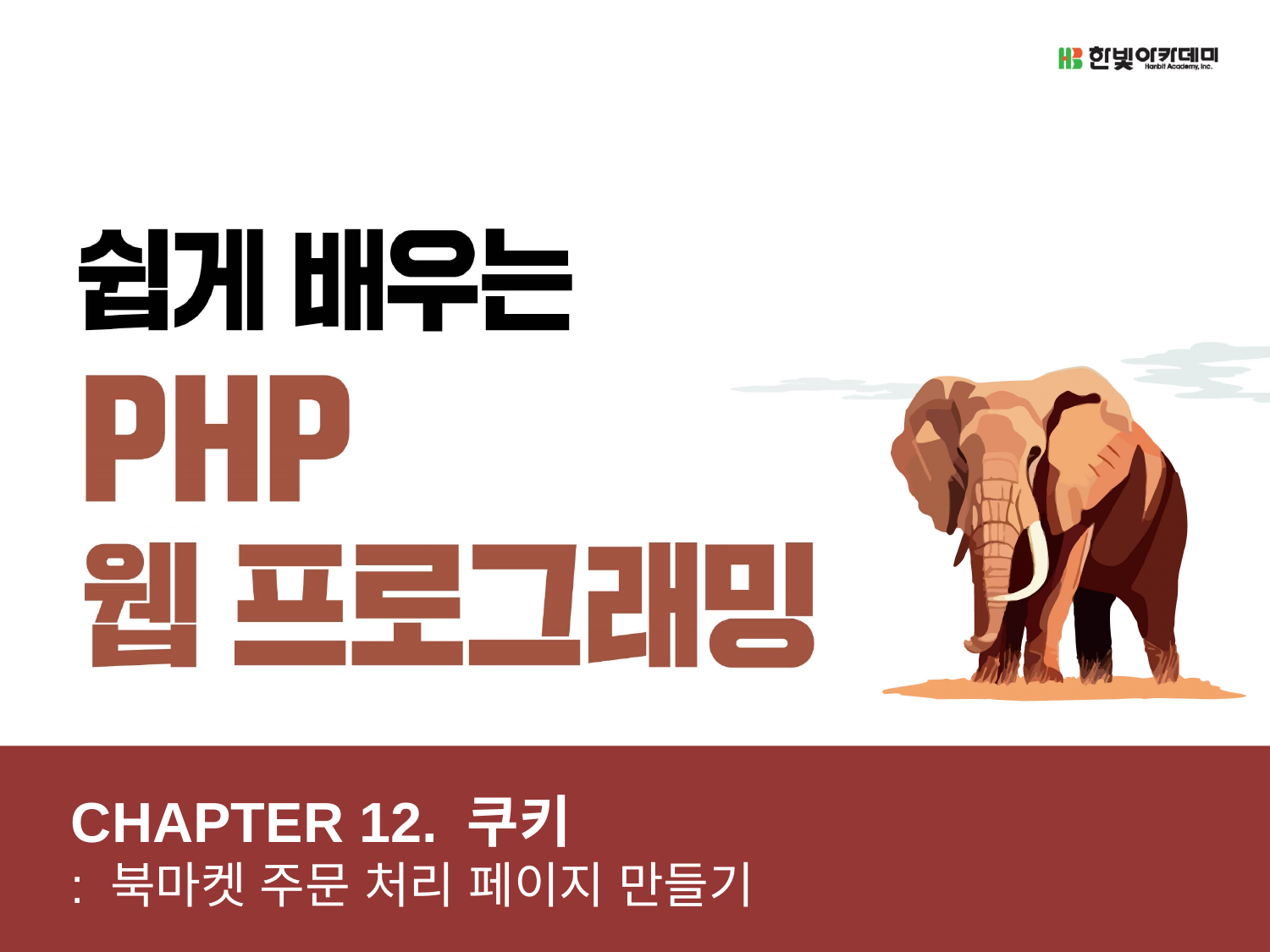

CHAPTER 12. 쿠키
: 북마켓 주문 처리 페이지 만들기